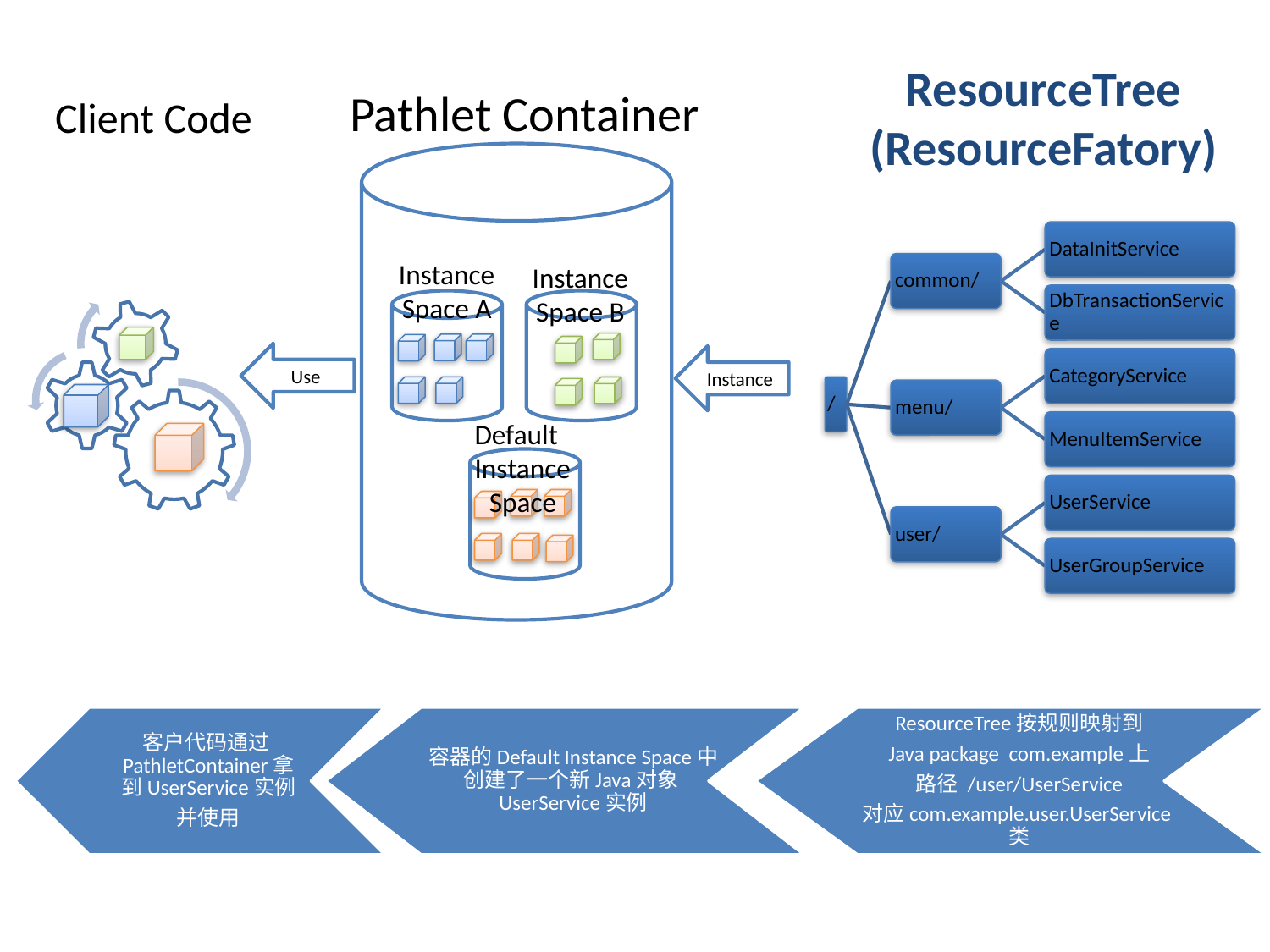

ResourceTree
(ResourceFatory)
Pathlet Container
Client Code

/

common/

DataInitService

DbTransactionService

menu/

CategoryService

MenuItemService

user/

UserService

UserGroupService
Instance
Space A
Instance
Space B

Use
Instance

Default
Instance
Space

客户代码通过PathletContainer拿到UserService实例
并使用
容器的Default Instance Space中创建了一个新Java对象UserService实例
ResourceTree按规则映射到
Java package  com.example上
路径 /user/UserService
对应com.example.user.UserService类